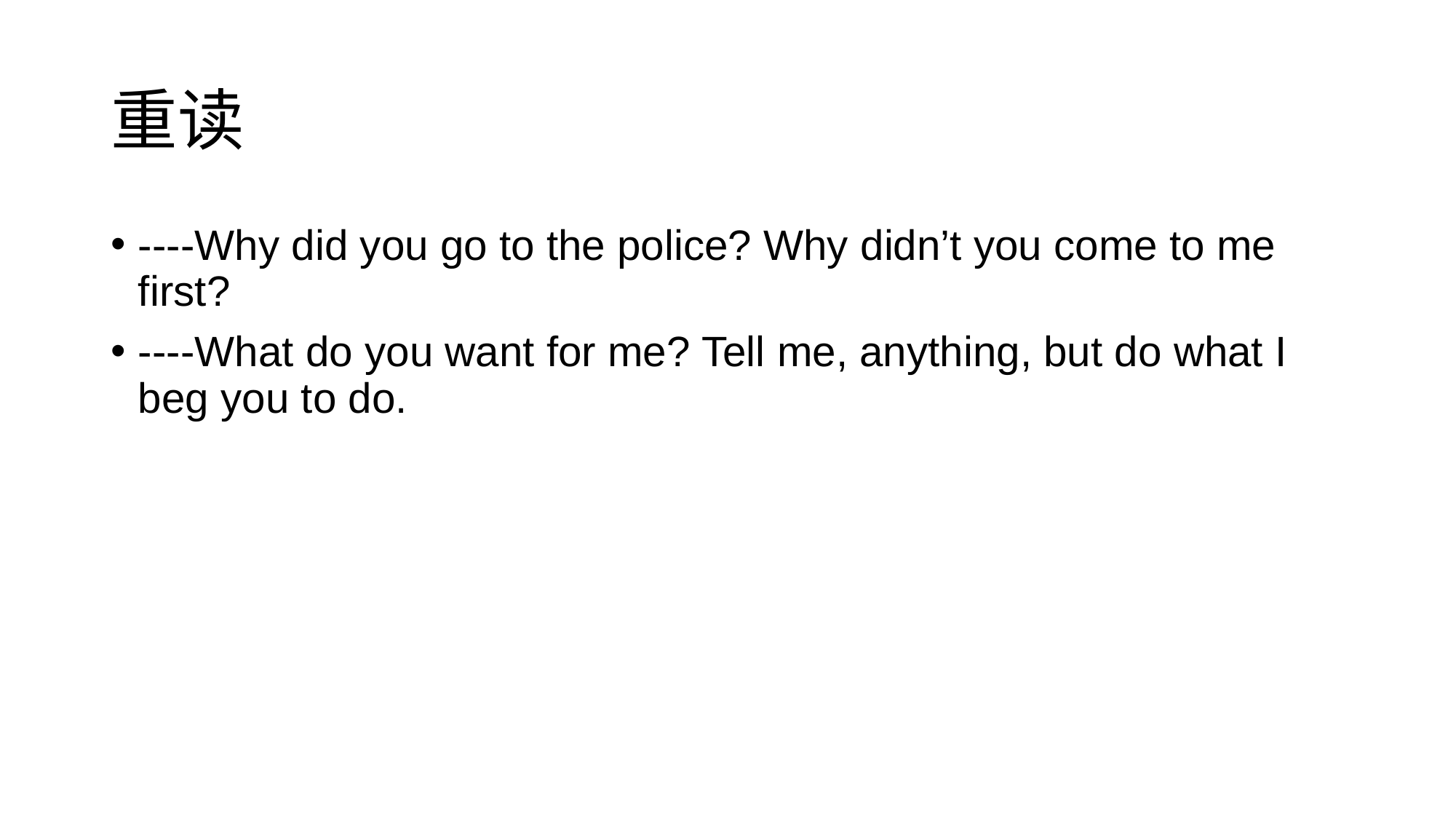

# 重读
----Why did you go to the police? Why didn’t you come to me first?
----What do you want for me? Tell me, anything, but do what I beg you to do.